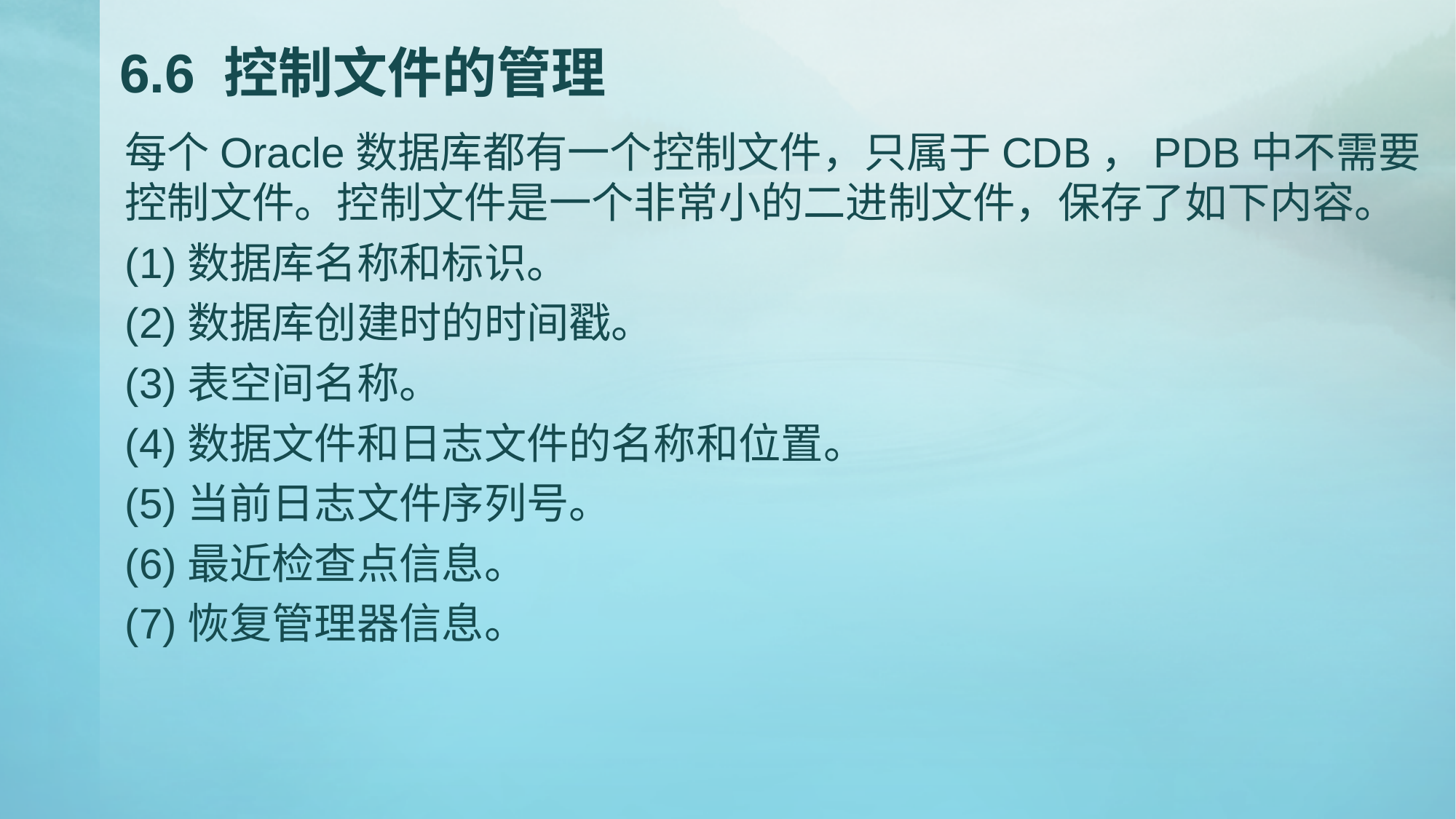

# 6.6 控制文件的管理
每个Oracle数据库都有一个控制文件，只属于CDB，PDB中不需要控制文件。控制文件是一个非常小的二进制文件，保存了如下内容。
(1)数据库名称和标识。
(2)数据库创建时的时间戳。
(3)表空间名称。
(4)数据文件和日志文件的名称和位置。
(5)当前日志文件序列号。
(6)最近检查点信息。
(7)恢复管理器信息。